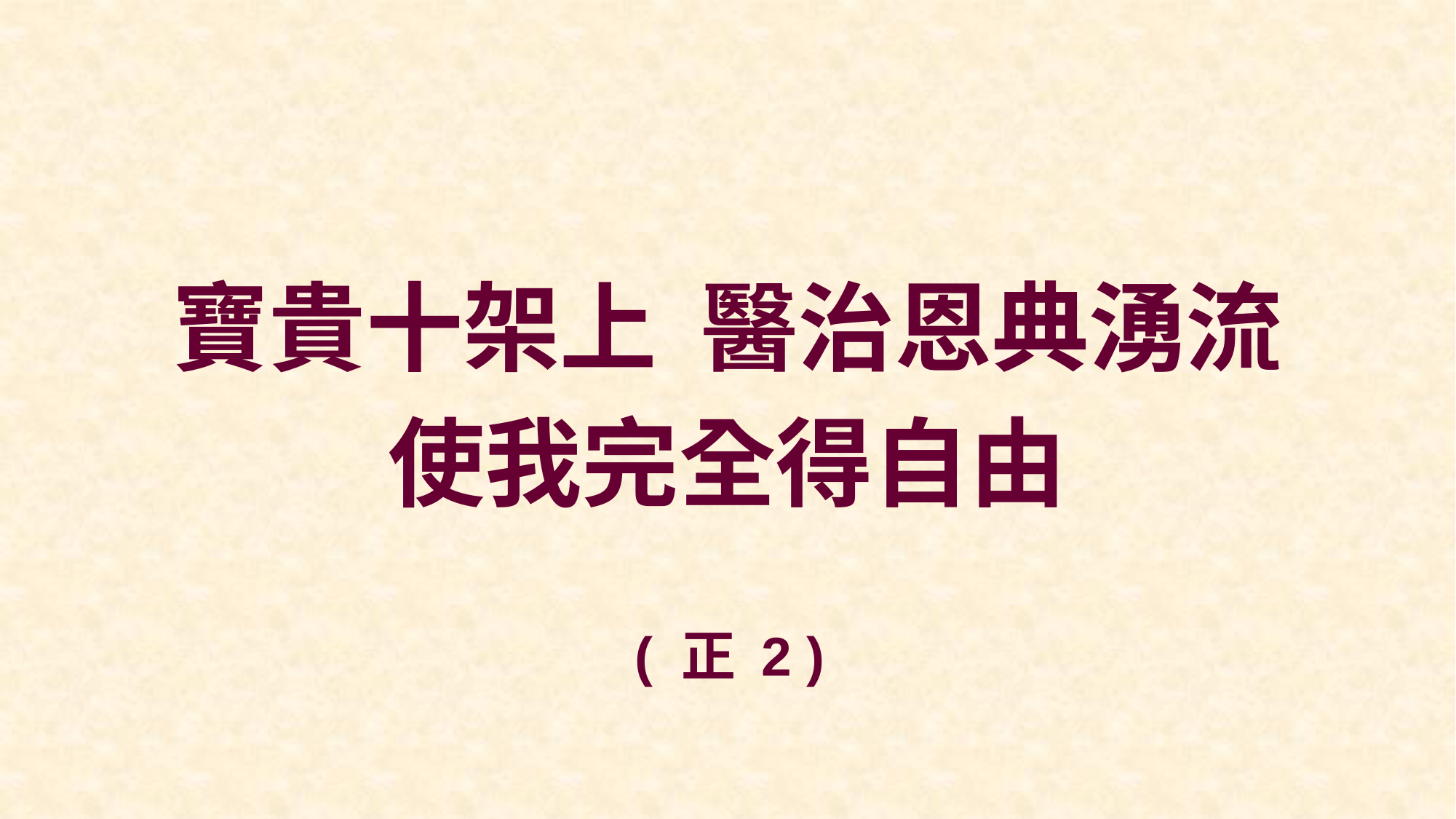

寶貴十架上  醫治恩典湧流
使我完全得自由
( 正 2 )